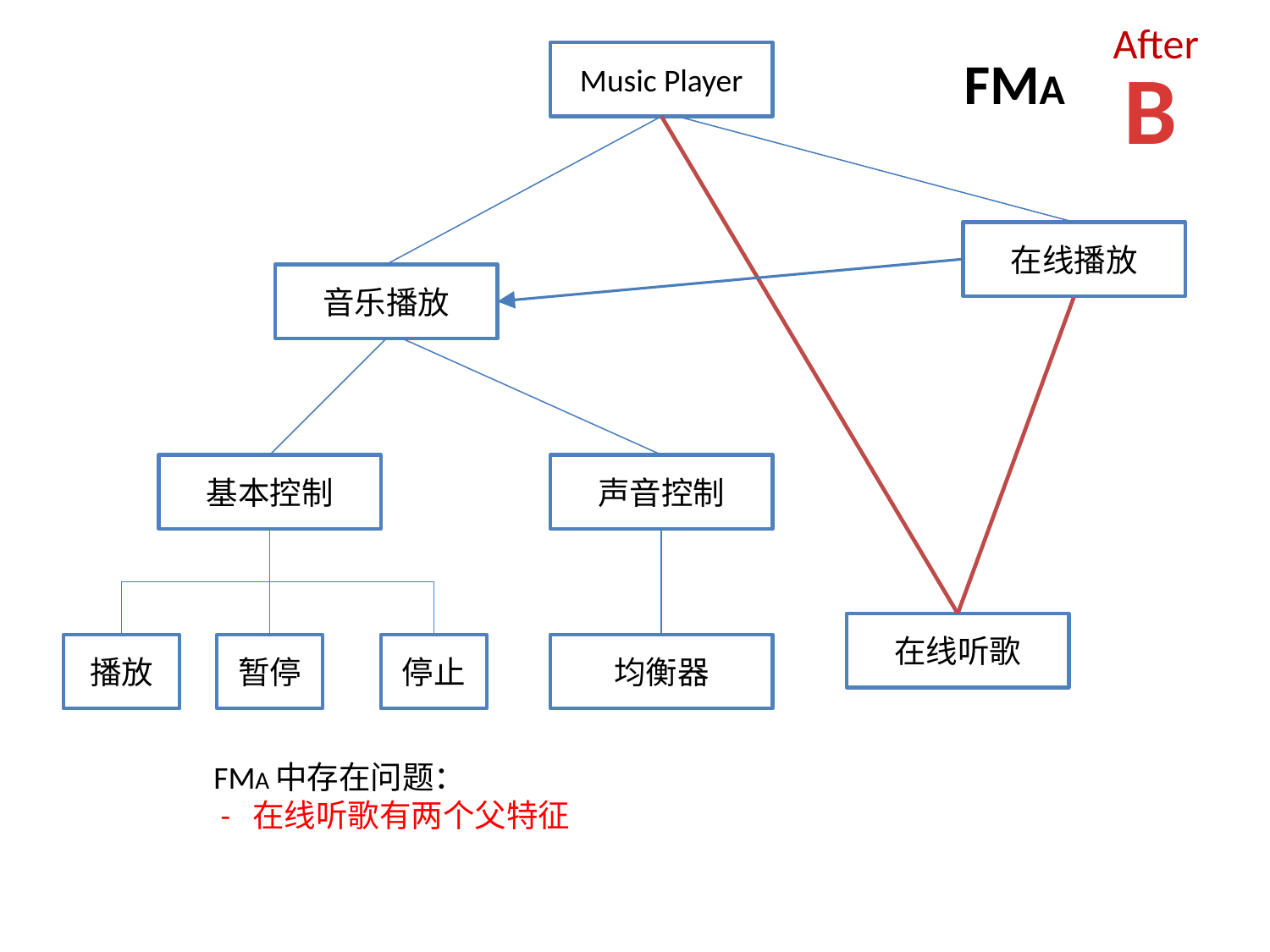

After
Music Player
 FMA
B
在线播放
音乐播放
基本控制
声音控制
在线听歌
播放
暂停
停止
均衡器
FMA中存在问题：
 -  在线听歌有两个父特征